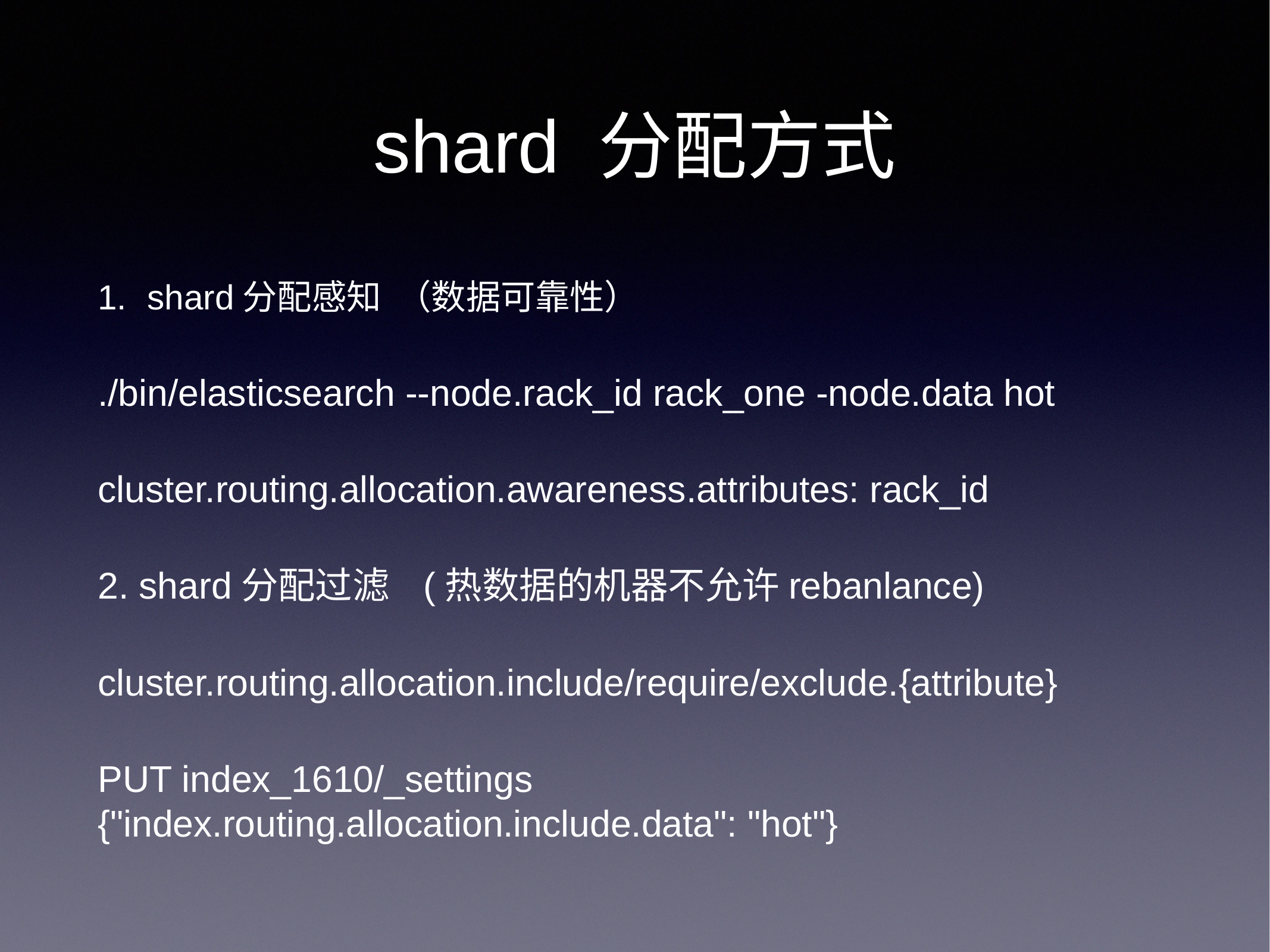

# shard 分配方式
shard分配感知  （数据可靠性）
./bin/elasticsearch --node.rack_id rack_one -node.data hot
cluster.routing.allocation.awareness.attributes: rack_id
2. shard分配过滤   (热数据的机器不允许rebanlance)
cluster.routing.allocation.include/require/exclude.{attribute}
PUT index_1610/_settings {"index.routing.allocation.include.data": "hot"}